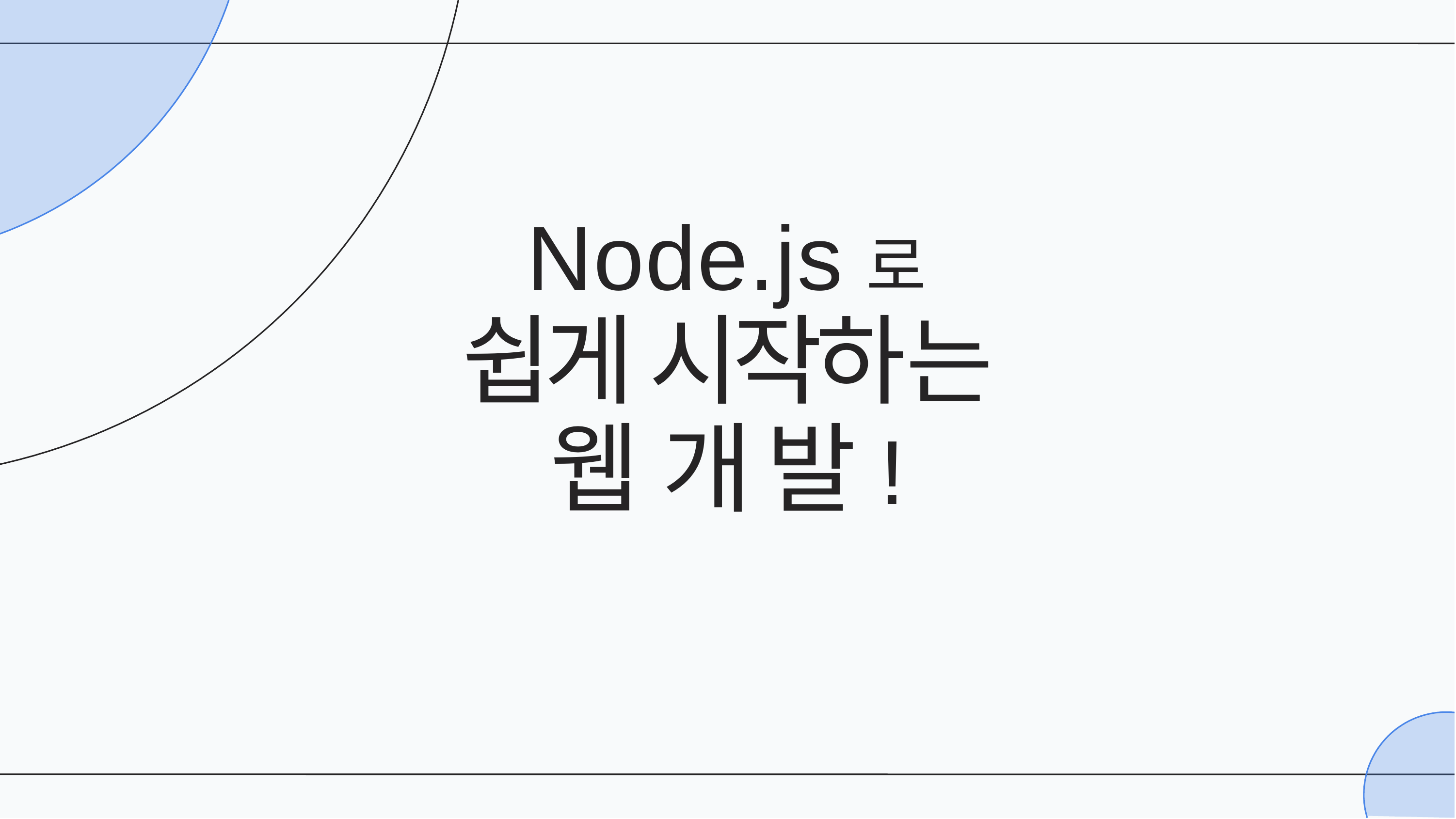

# Node.js로 쉽게 시작하는 웹 개 발!